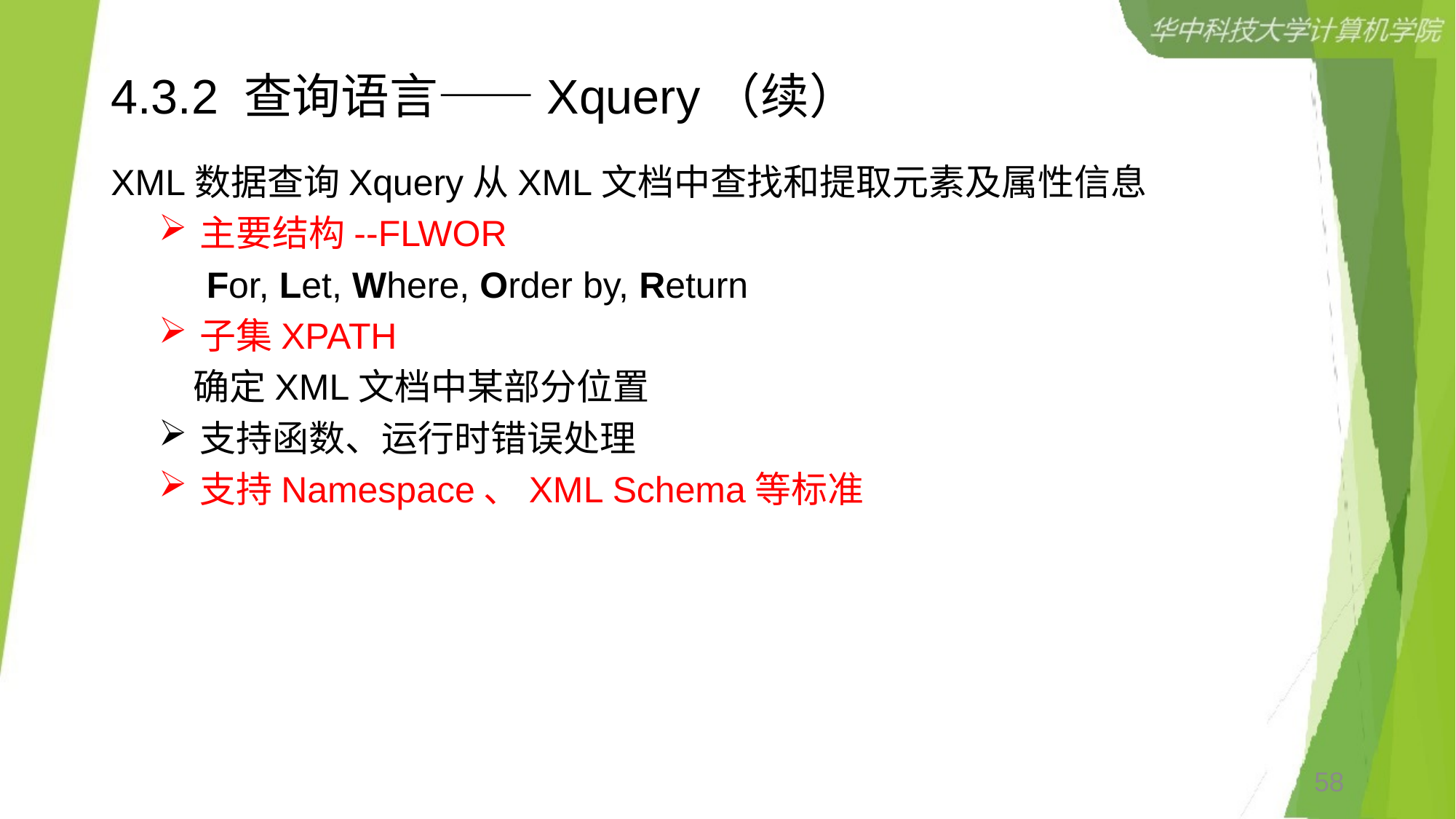

# 4.3.2 查询语言——Xquery（续）
XML数据查询Xquery从XML文档中查找和提取元素及属性信息
主要结构--FLWOR
For, Let, Where, Order by, Return
子集XPATH
         确定XML文档中某部分位置
支持函数、运行时错误处理
支持Namespace、XML Schema等标准
58